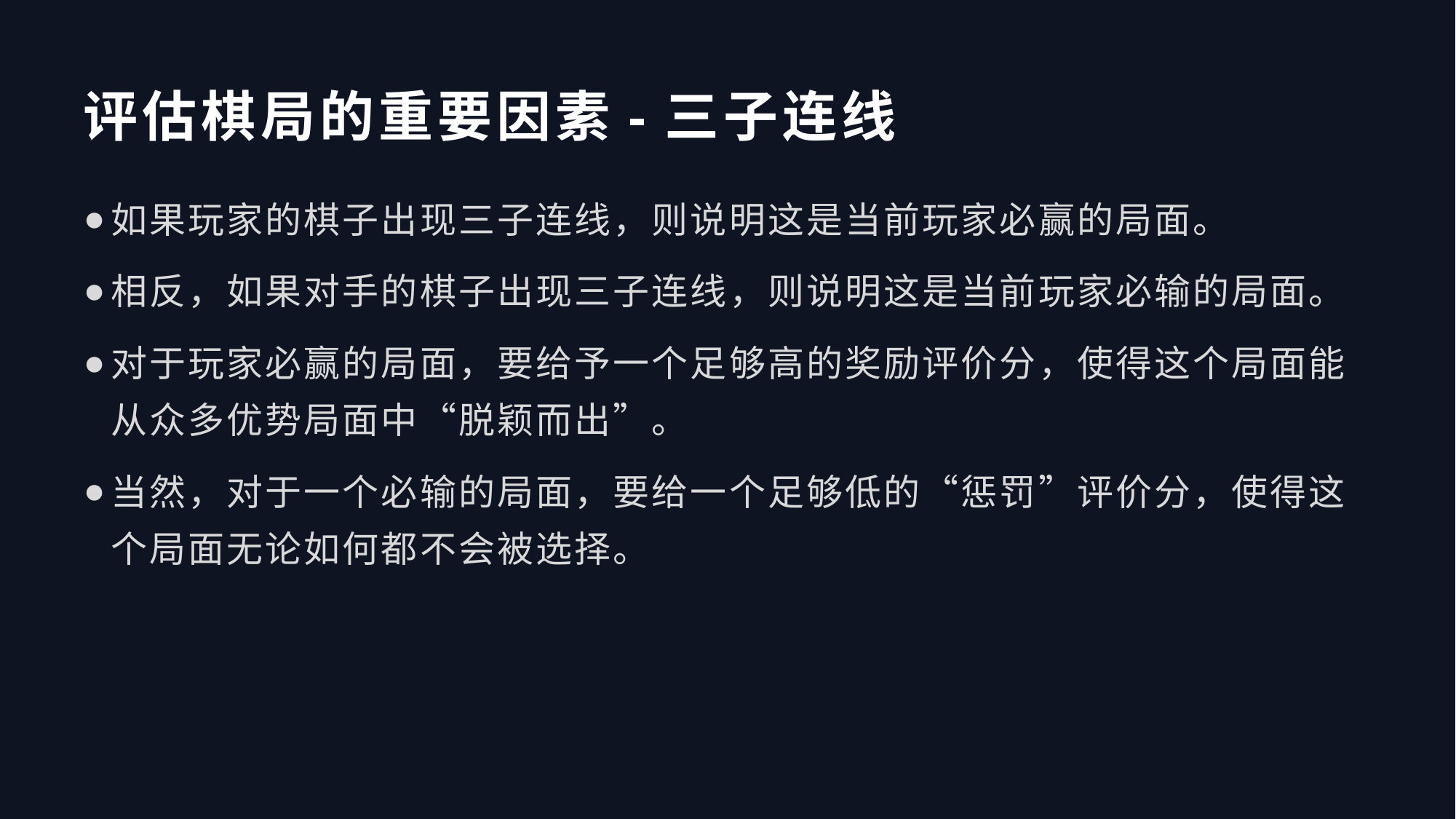

# 评估棋局的重要因素-三子连线
如果玩家的棋子出现三子连线，则说明这是当前玩家必赢的局面。
相反，如果对手的棋子出现三子连线，则说明这是当前玩家必输的局面。
对于玩家必赢的局面，要给予一个足够高的奖励评价分，使得这个局面能从众多优势局面中“脱颖而出”。
当然，对于一个必输的局面，要给一个足够低的“惩罚”评价分，使得这个局面无论如何都不会被选择。